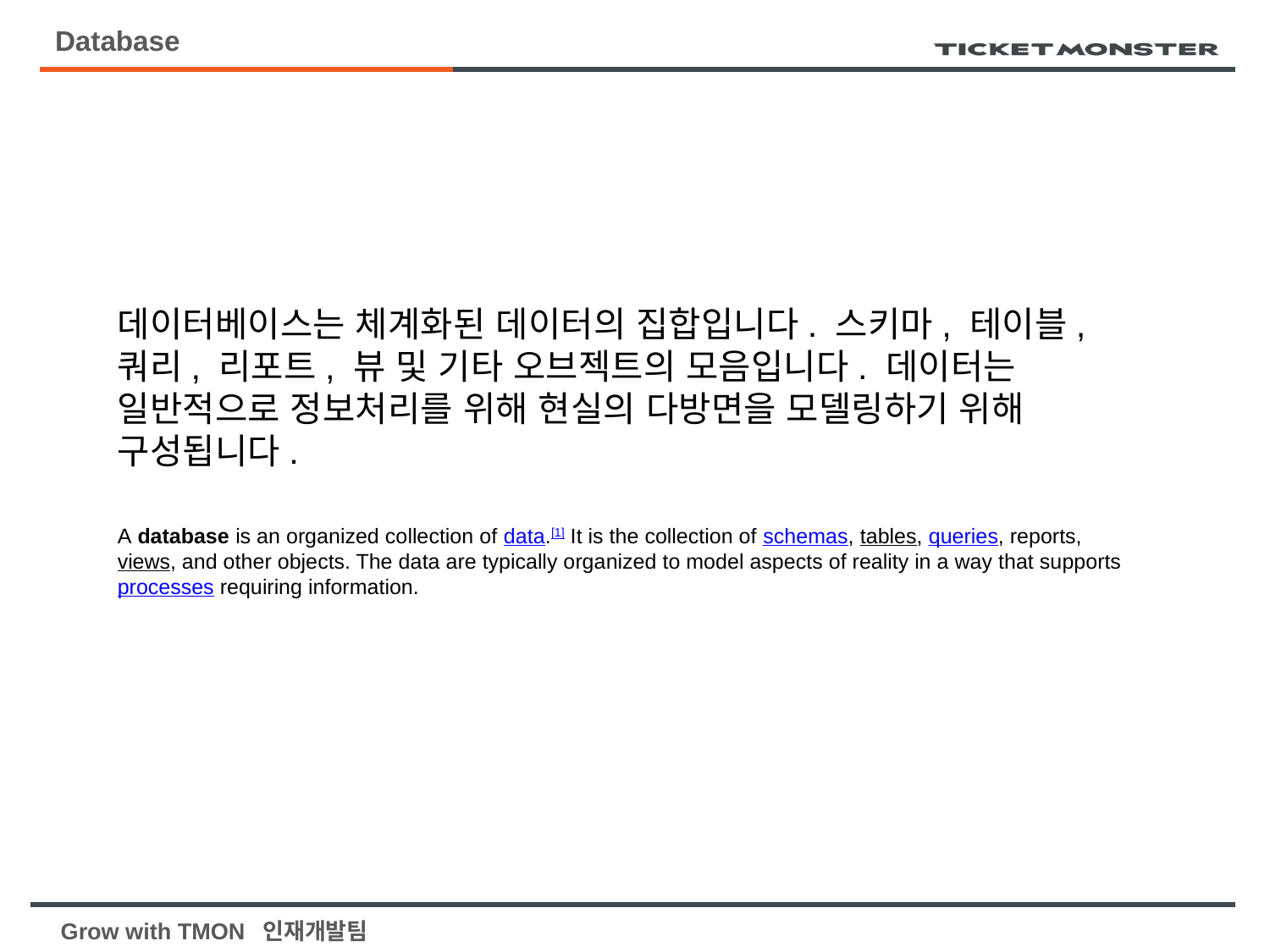

# Database
데이터베이스는 체계화된 데이터의 집합입니다. 스키마, 테이블, 쿼리, 리포트, 뷰 및 기타 오브젝트의 모음입니다. 데이터는 일반적으로 정보처리를 위해 현실의 다방면을 모델링하기 위해 구성됩니다.
A database is an organized collection of data.[1] It is the collection of schemas, tables, queries, reports, views, and other objects. The data are typically organized to model aspects of reality in a way that supports processes requiring information.